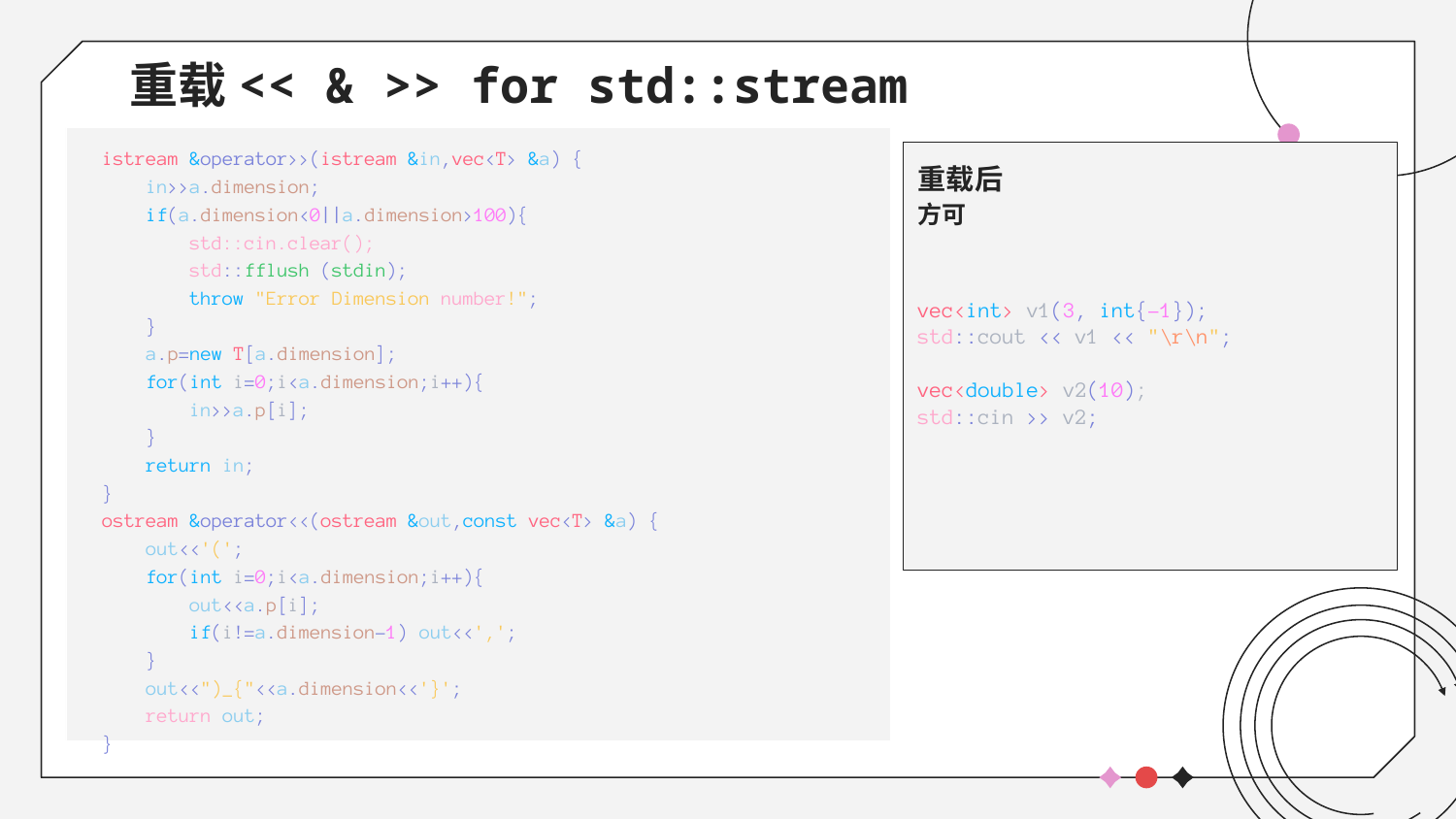

# 重载<< & >> for std::stream
istream &operator>>(istream &in,vec<T> &a) {
    in>>a.dimension;
    if(a.dimension<0||a.dimension>100){
        std::cin.clear();
        std::fflush (stdin);
        throw "Error Dimension number!";
    }
    a.p=new T[a.dimension];
    for(int i=0;i<a.dimension;i++){
        in>>a.p[i];
    }
    return in;
}
ostream &operator<<(ostream &out,const vec<T> &a) {
    out<<'(';
    for(int i=0;i<a.dimension;i++){
        out<<a.p[i];
        if(i!=a.dimension-1) out<<',';
    }
    out<<")_{"<<a.dimension<<'}';
    return out;
}
重载后
方可

vec<int> v1(3, int{-1});
std::cout << v1 << "\r\n";

vec<double> v2(10);
std::cin >> v2;

template <typename T>
T vec<T>::operator[](const int &a) const
{
    if(a<=0||a>dimension) throw "access out of bounds";
    return p[a];
}
template <typename T>
bool vec<T>::operator!=(const vec &a) const
{
    if(a.dimension!=dimension) return true;
    for(int i=0; i<dimension; ++i){
        if(p[i]!=a.p[i]) return true;
    }
    return false;
}
template <typename T>
bool vec<T>::operator==(const vec &a) const
{
    if(a.dimension!=dimension) return false;
    for(int i=0; i<dimension; ++i){
        if(p[i]!=a.p[i]) return false;
    }
    return true;
}